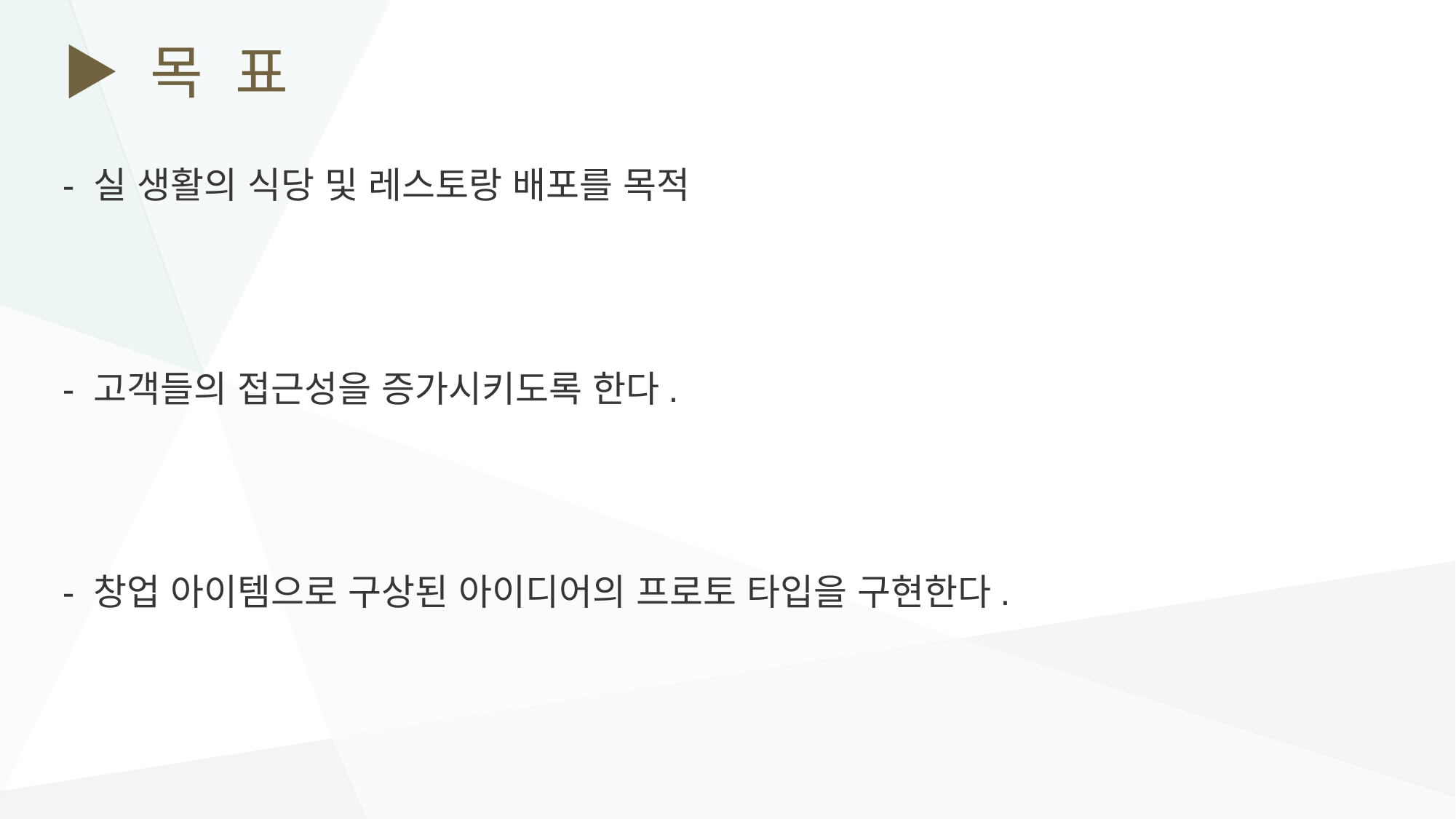

# ▶ 목  표
- 실 생활의 식당 및 레스토랑 배포를 목적

- 고객들의 접근성을 증가시키도록 한다.

- 창업 아이템으로 구상된 아이디어의 프로토 타입을 구현한다.